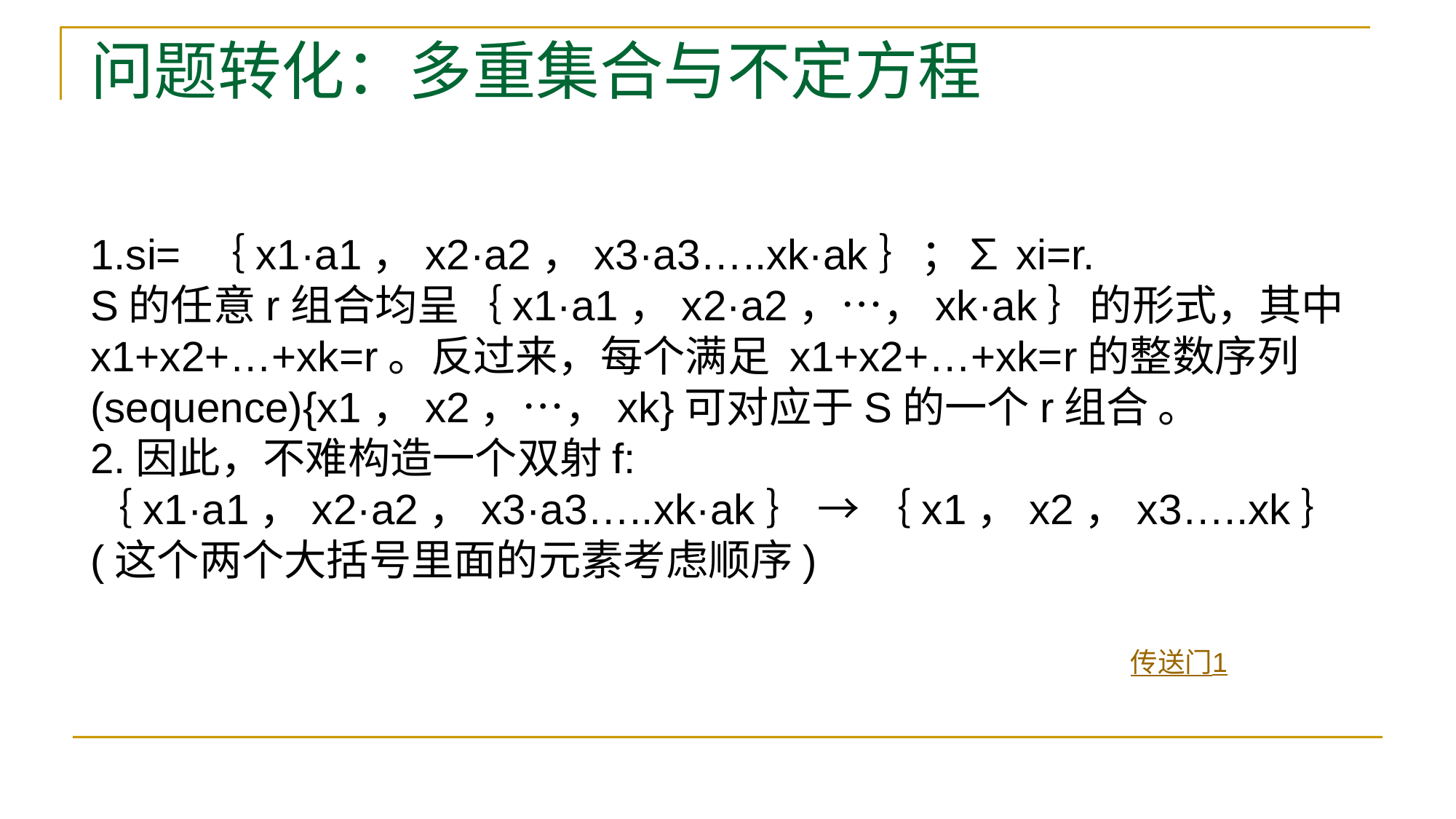

问题转化：多重集合与不定方程

1.si= ｛x1·a1，x2·a2，x3·a3…..xk·ak｝；∑xi=r.
S的任意r组合均呈｛x1·a1，x2·a2，…，xk·ak｝的形式，其中x1+x2+…+xk=r。反过来，每个满足 x1+x2+…+xk=r的整数序列(sequence){x1，x2，…，xk}可对应于S的一个r组合 。
2.因此，不难构造一个双射f: ｛x1·a1，x2·a2，x3·a3…..xk·ak｝ → ｛x1，x2，x3…..xk｝ (这个两个大括号里面的元素考虑顺序)
传送门1